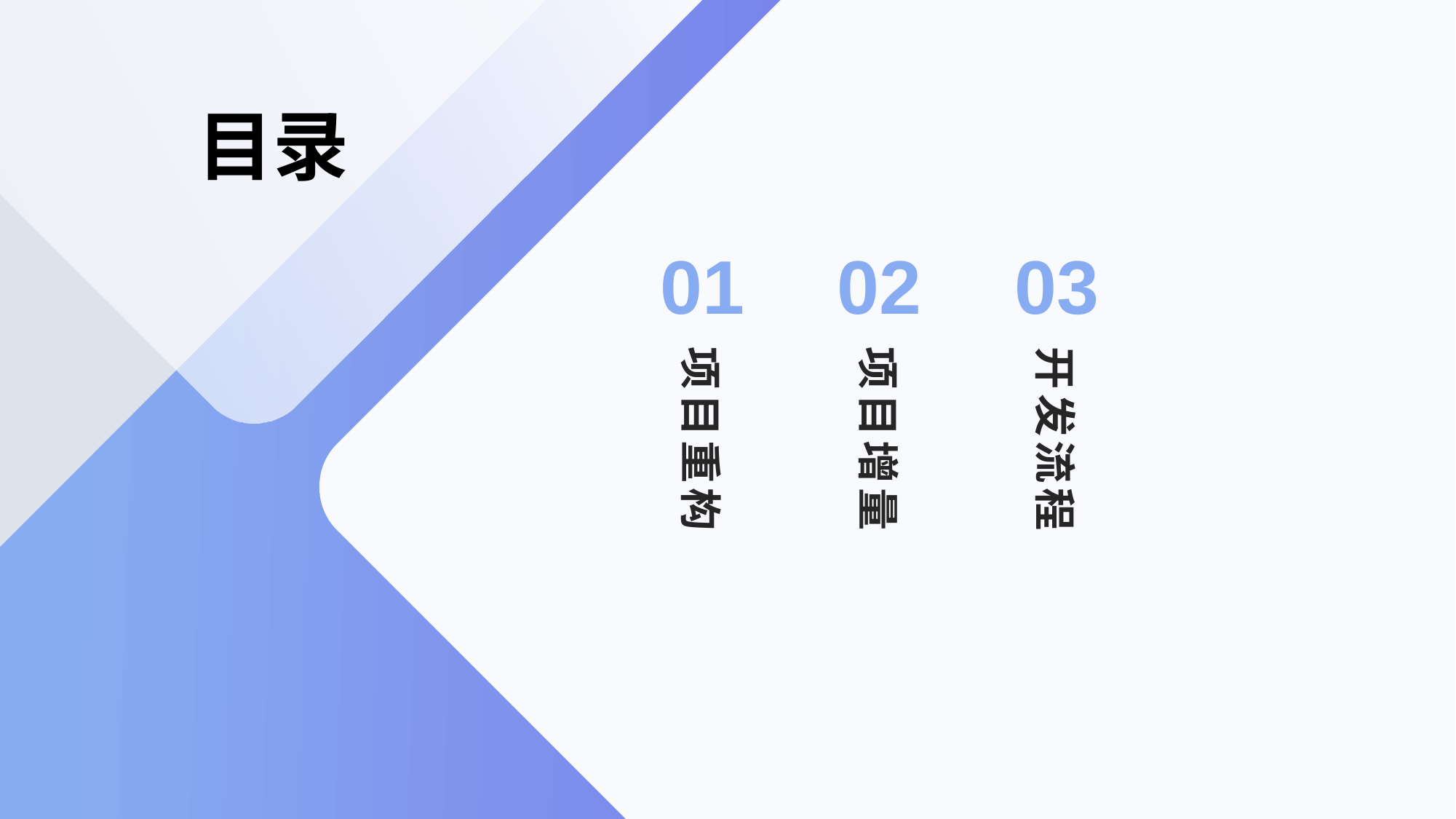

# 目录
01
02
03
项目重构
项目增量
开发流程